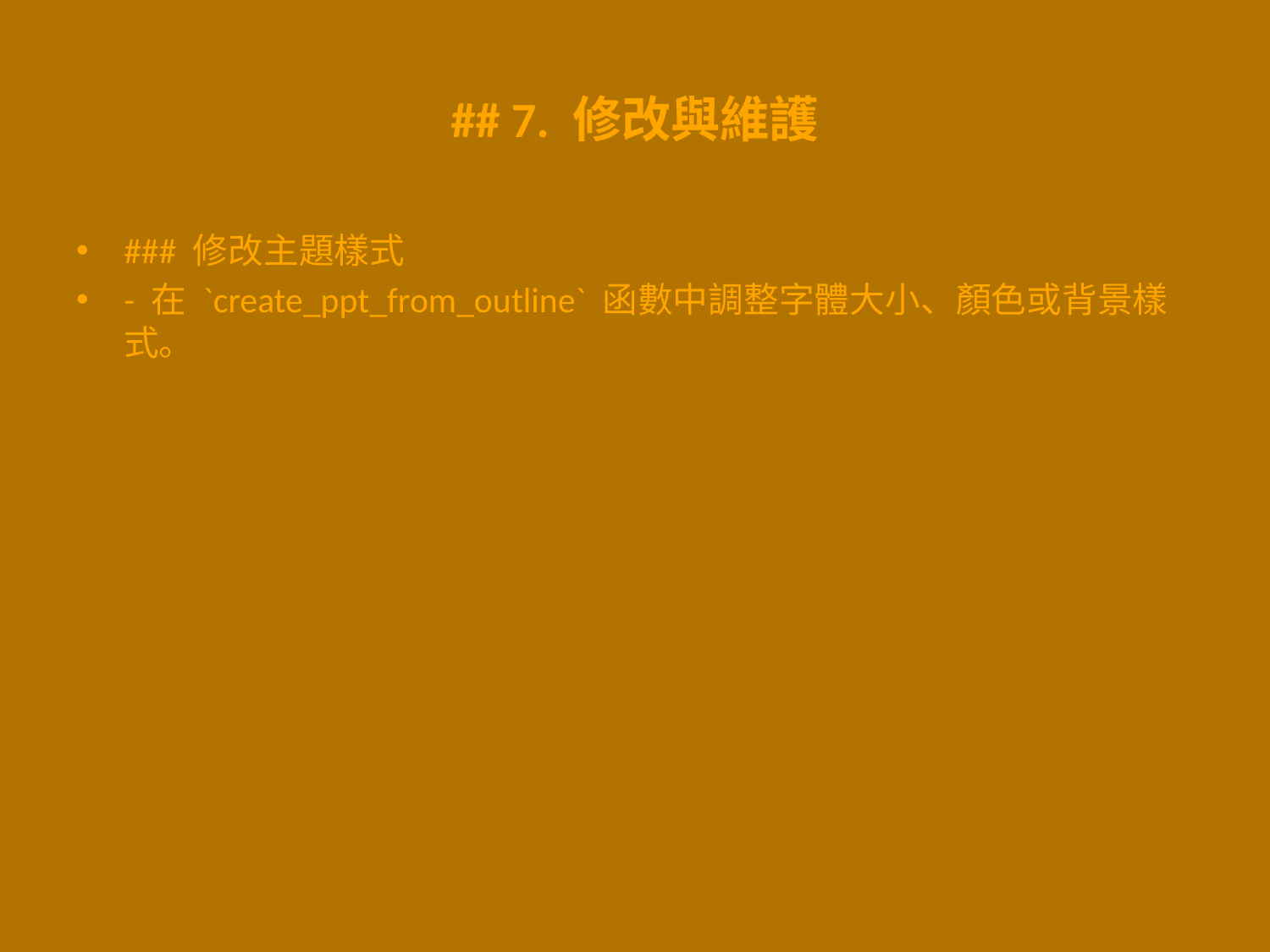

# ## 7. 修改與維護
### 修改主題樣式
- 在 `create_ppt_from_outline` 函數中調整字體大小、顏色或背景樣式。